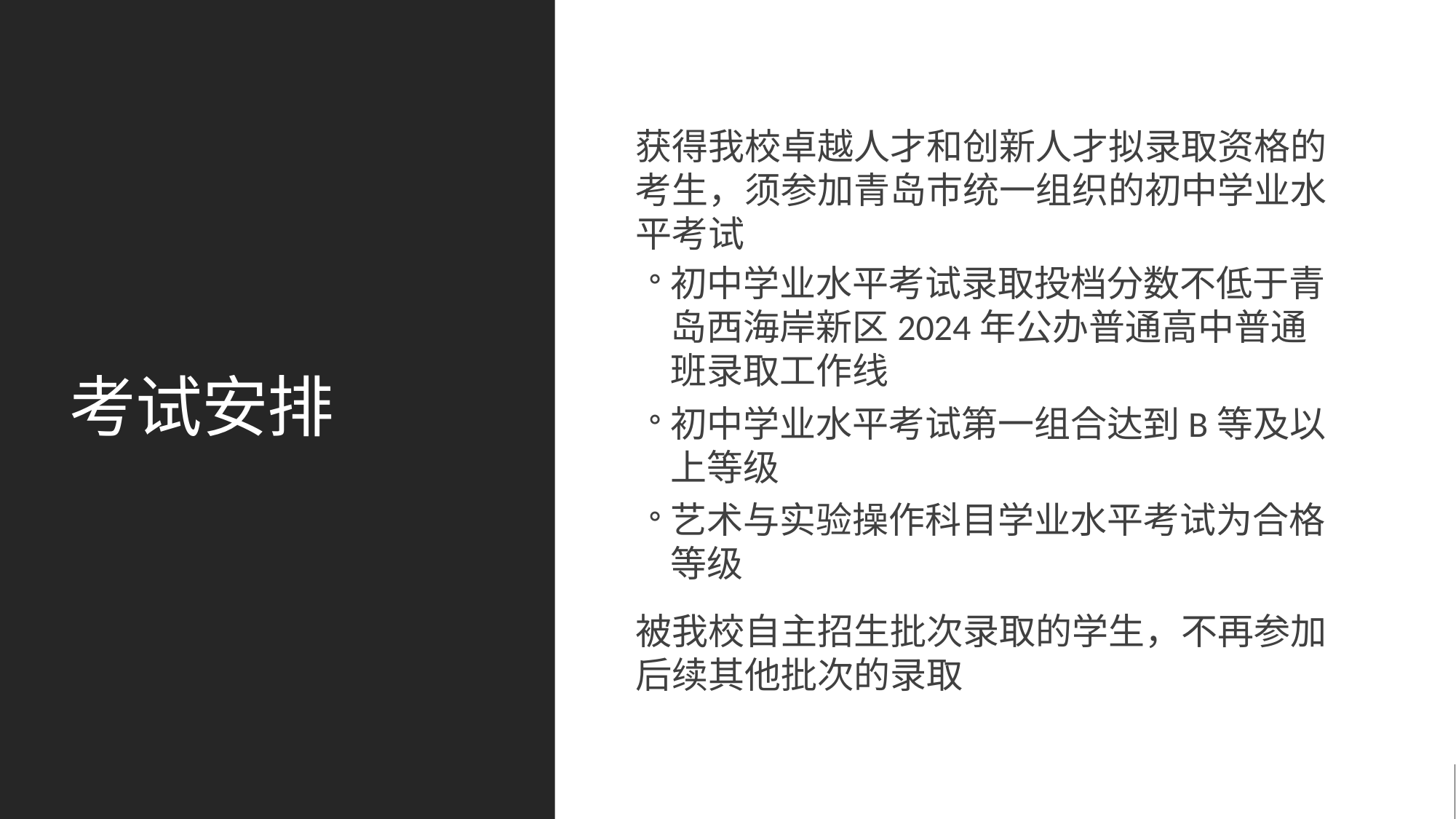

# 考试安排
获得我校卓越人才和创新人才拟录取资格的考生，须参加青岛市统一组织的初中学业水平考试
初中学业水平考试录取投档分数不低于青岛西海岸新区2024年公办普通高中普通班录取工作线
初中学业水平考试第一组合达到B等及以上等级
艺术与实验操作科目学业水平考试为合格等级
被我校自主招生批次录取的学生，不再参加后续其他批次的录取